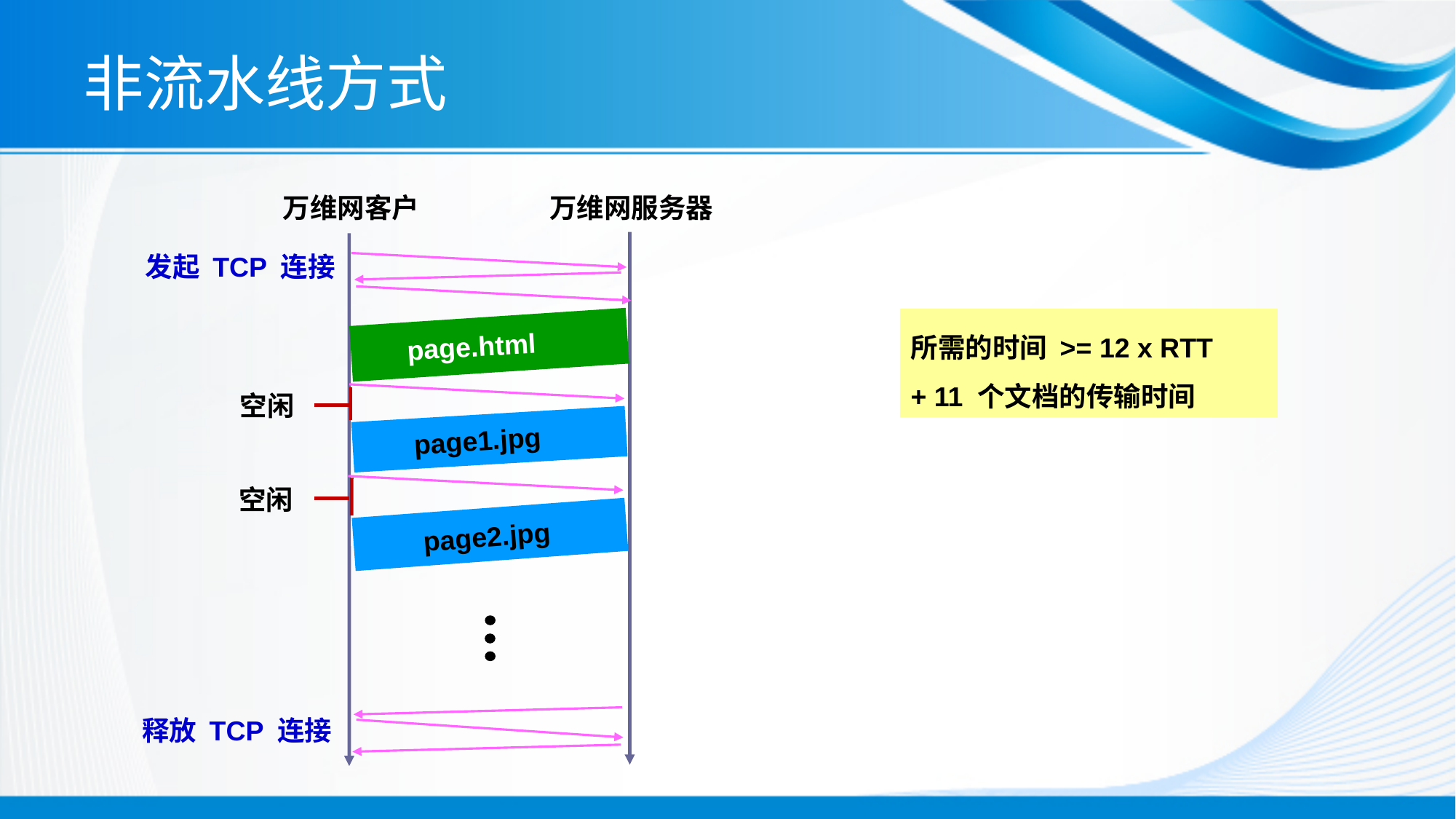

# 非流水线方式
万维网客户
万维网服务器

发起 TCP 连接

page.html
所需的时间 >= 12 x RTT
+ 11 个文档的传输时间
空闲

page1.jpg

空闲

page2.jpg

释放 TCP 连接